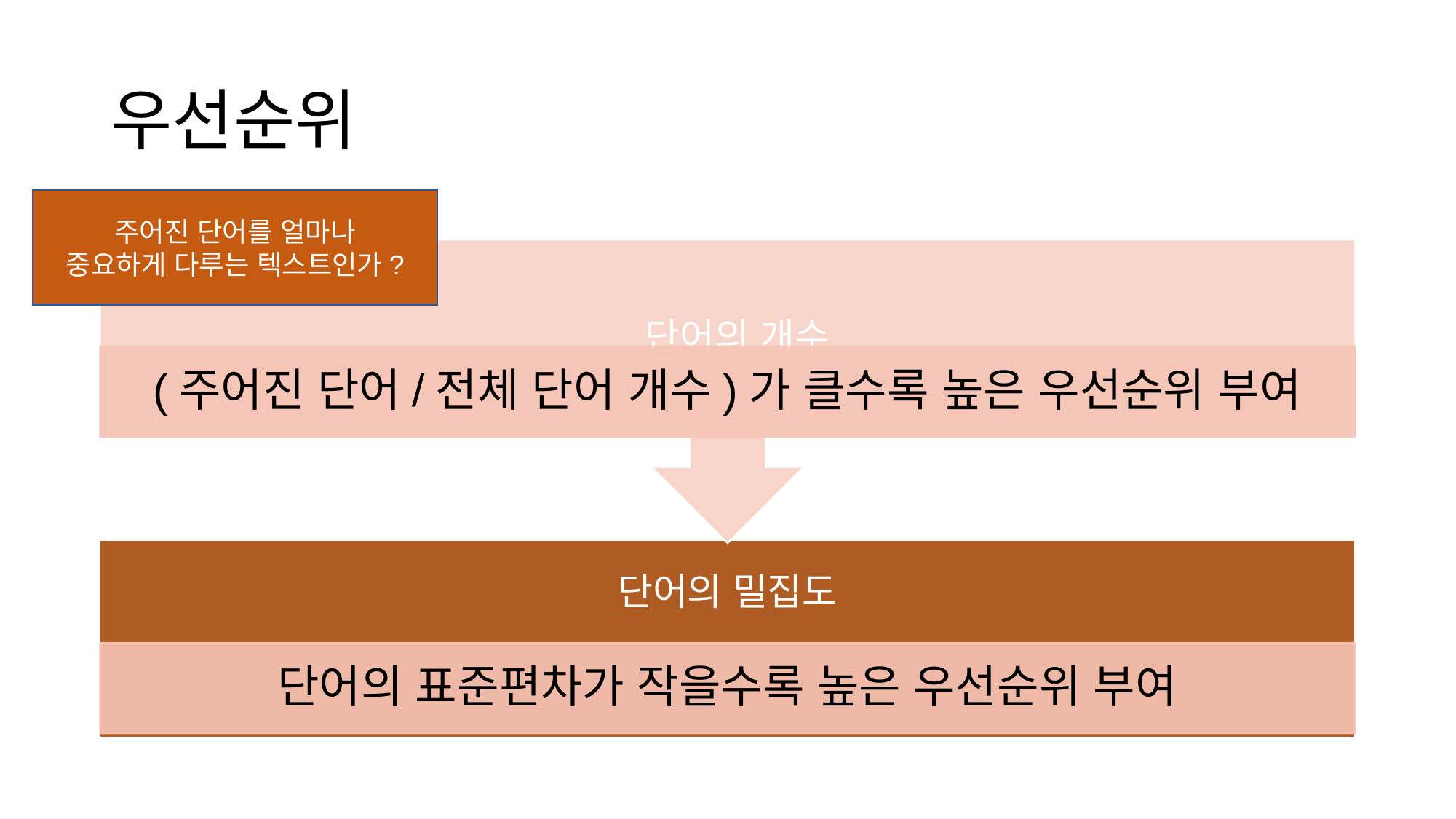

# 우선순위
주어진 단어를 얼마나
중요하게 다루는 텍스트인가?
단어의 밀집도
단어의 표준편차가 작을수록 높은 우선순위 부여
 단어의 개수
(주어진 단어/전체 단어 개수)가 클수록 높은 우선순위 부여